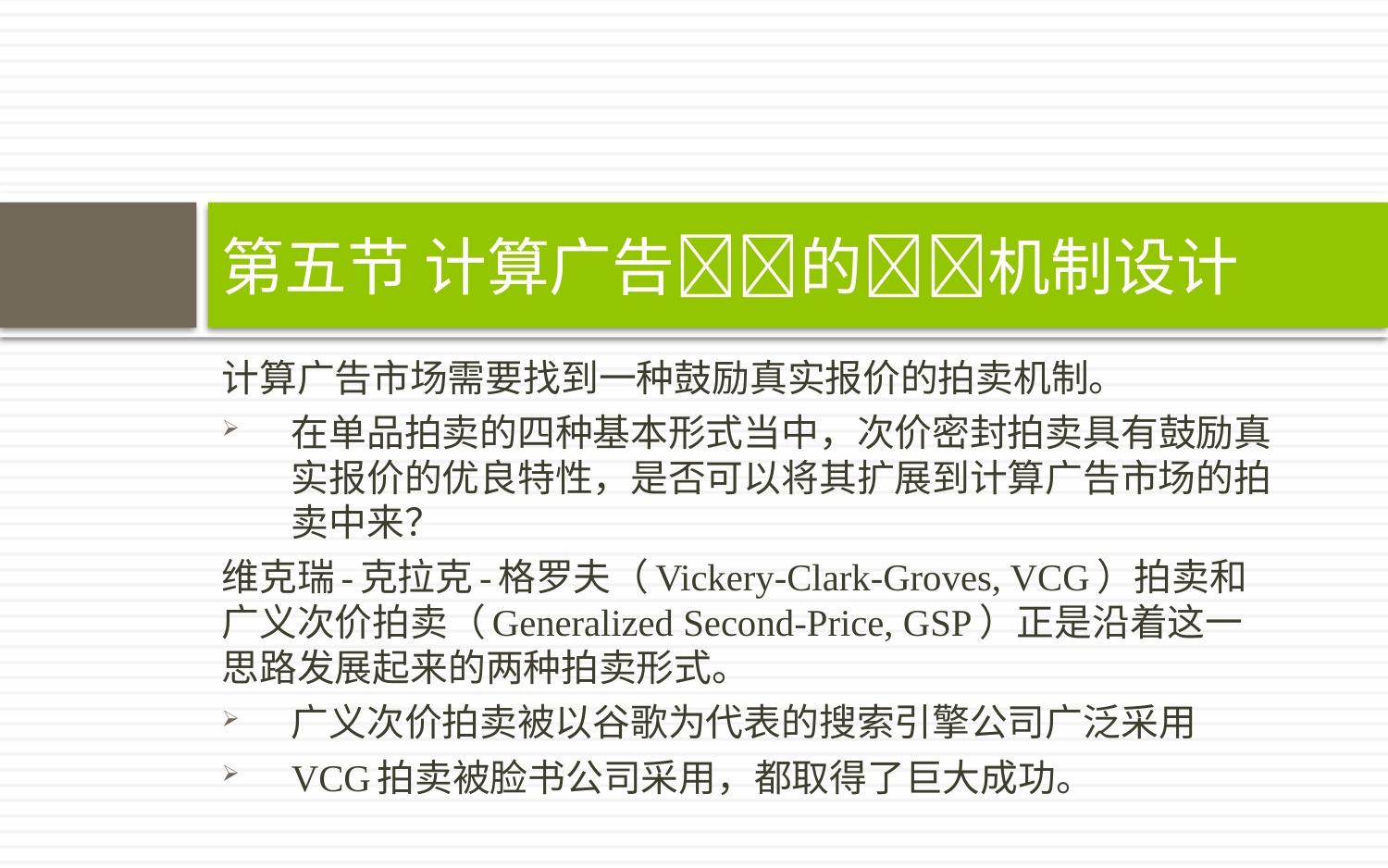

# 第五节 计算广告􏴇􏴈的􏱽􏱾机制设计
计算广告市场需要找到一种鼓励真实报价的拍卖机制。
在单品拍卖的四种基本形式当中，次价密封拍卖具有鼓励真实报价的优良特性，是否可以将其扩展到计算广告市场的拍卖中来？
维克瑞-克拉克-格罗夫（Vickery-Clark-Groves, VCG）拍卖和广义次价拍卖（Generalized Second-Price, GSP）正是沿着这一思路发展起来的两种拍卖形式。
广义次价拍卖被以谷歌为代表的搜索引擎公司广泛采用
VCG拍卖被脸书公司采用，都取得了巨大成功。